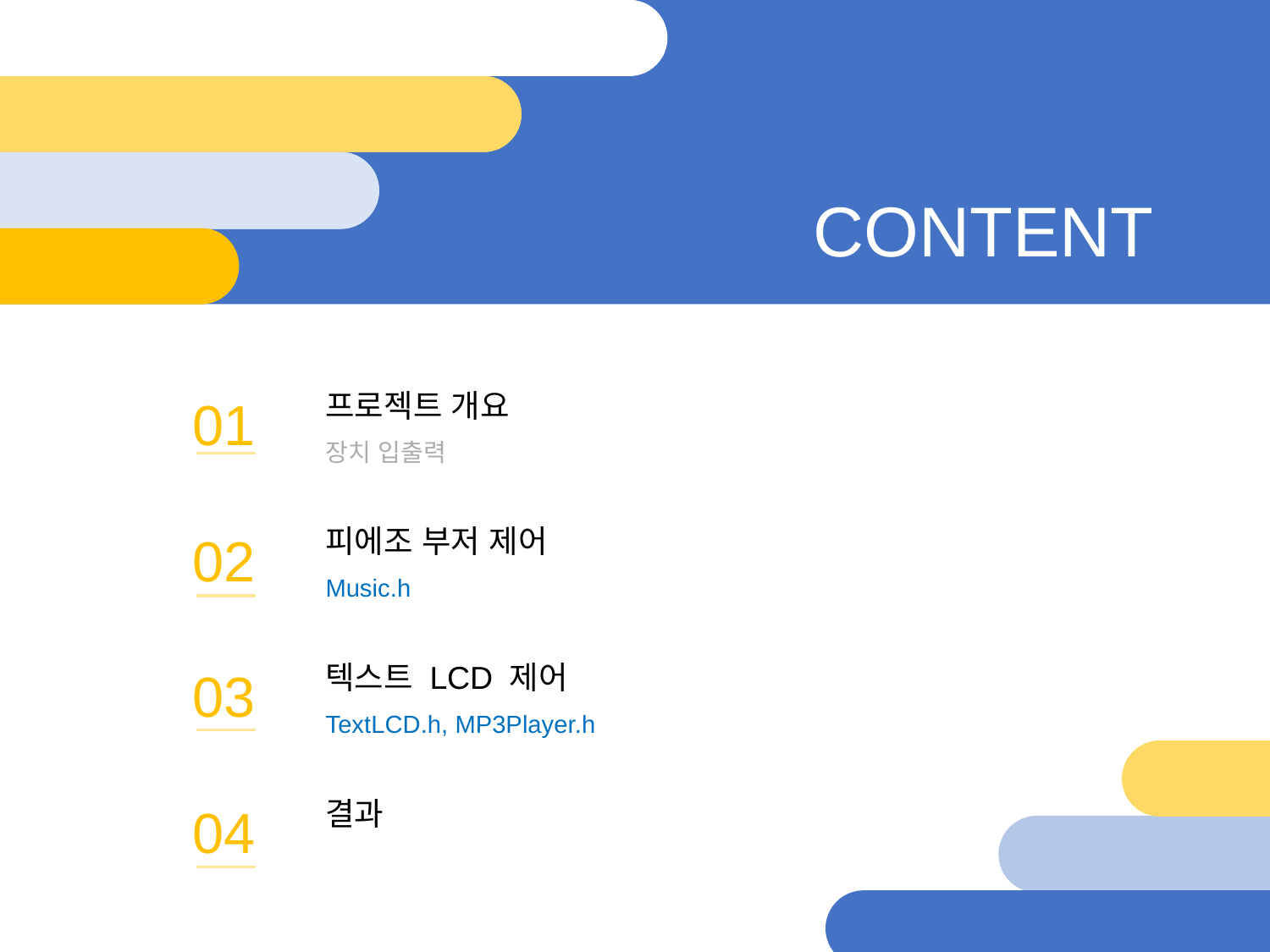

CONTENTS
01
프로젝트 개요
장치 입출력
02
피에조 부저 제어
Music.h
03
텍스트 LCD 제어
TextLCD.h, MP3Player.h

04
결과